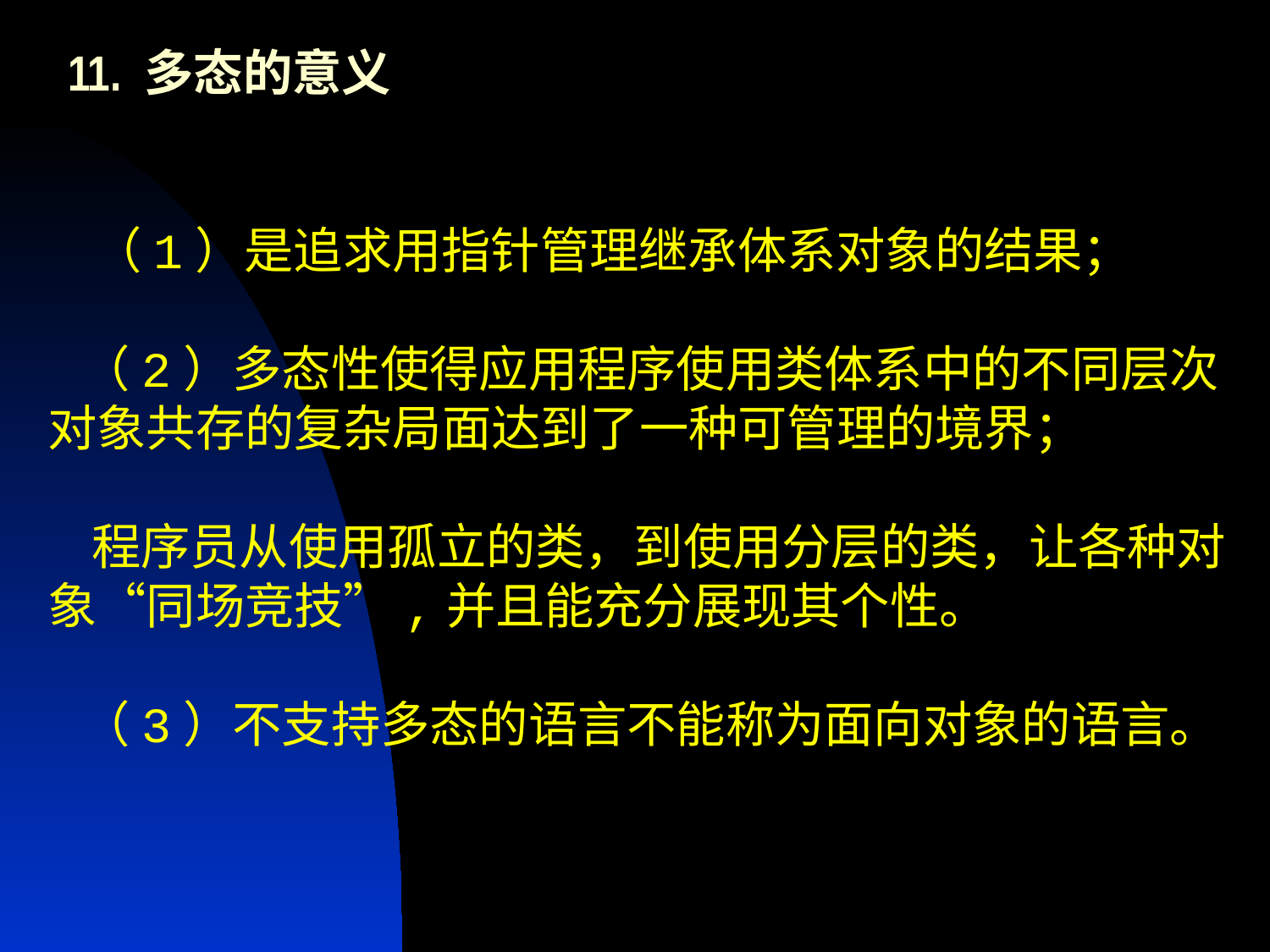

11. 多态的意义
# （1）是追求用指针管理继承体系对象的结果； （2）多态性使得应用程序使用类体系中的不同层次对象共存的复杂局面达到了一种可管理的境界； 程序员从使用孤立的类，到使用分层的类，让各种对象“同场竞技”,并且能充分展现其个性。 （3）不支持多态的语言不能称为面向对象的语言。